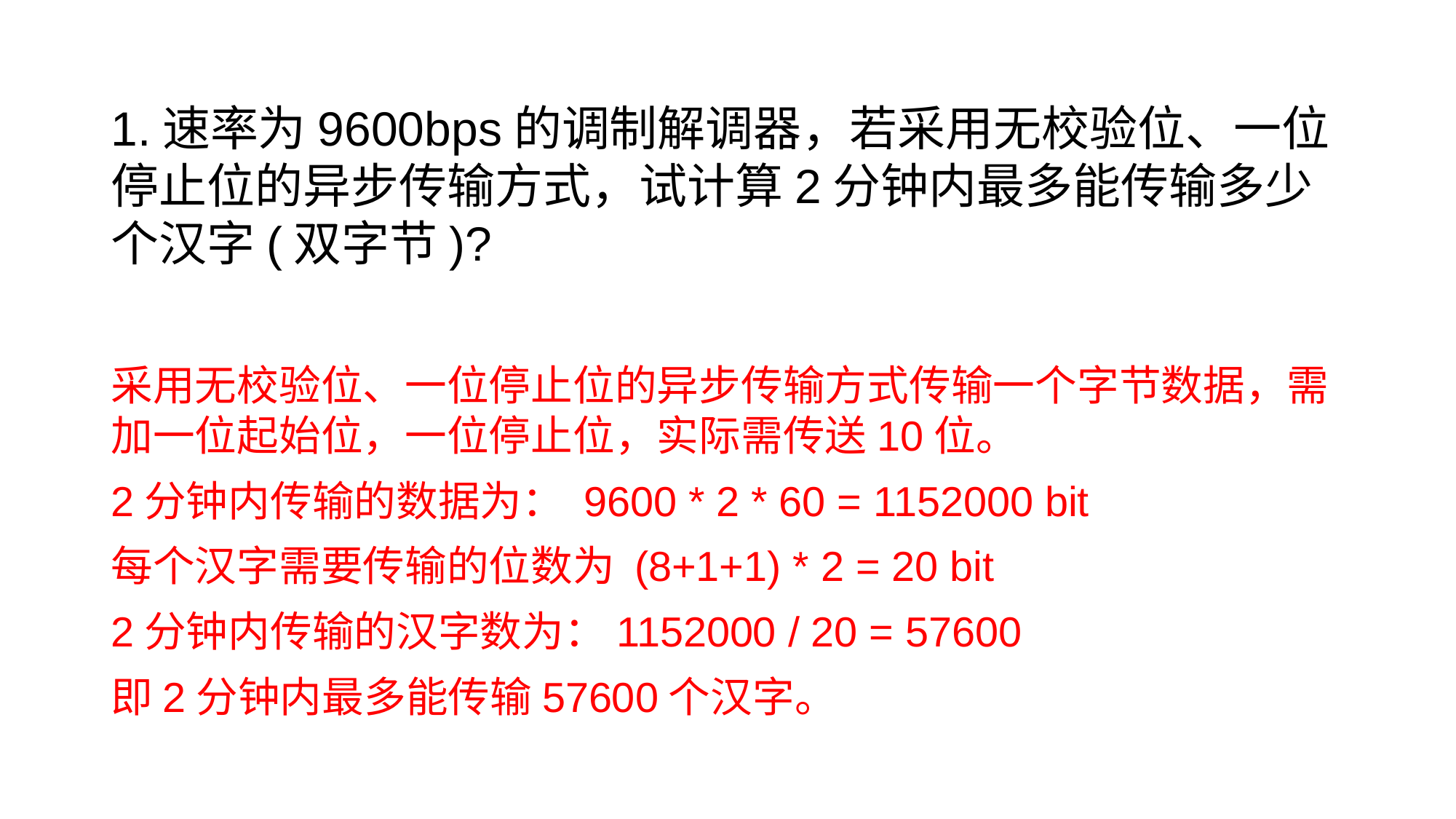

1.速率为9600bps的调制解调器，若采用无校验位、一位停止位的异步传输方式，试计算2分钟内最多能传输多少个汉字(双字节)?

采用无校验位、一位停止位的异步传输方式传输一个字节数据，需加一位起始位，一位停止位，实际需传送10位。
2分钟内传输的数据为： 9600 * 2 * 60 = 1152000 bit
每个汉字需要传输的位数为 (8+1+1) * 2 = 20 bit
2分钟内传输的汉字数为：1152000 / 20 = 57600
即2分钟内最多能传输57600个汉字。